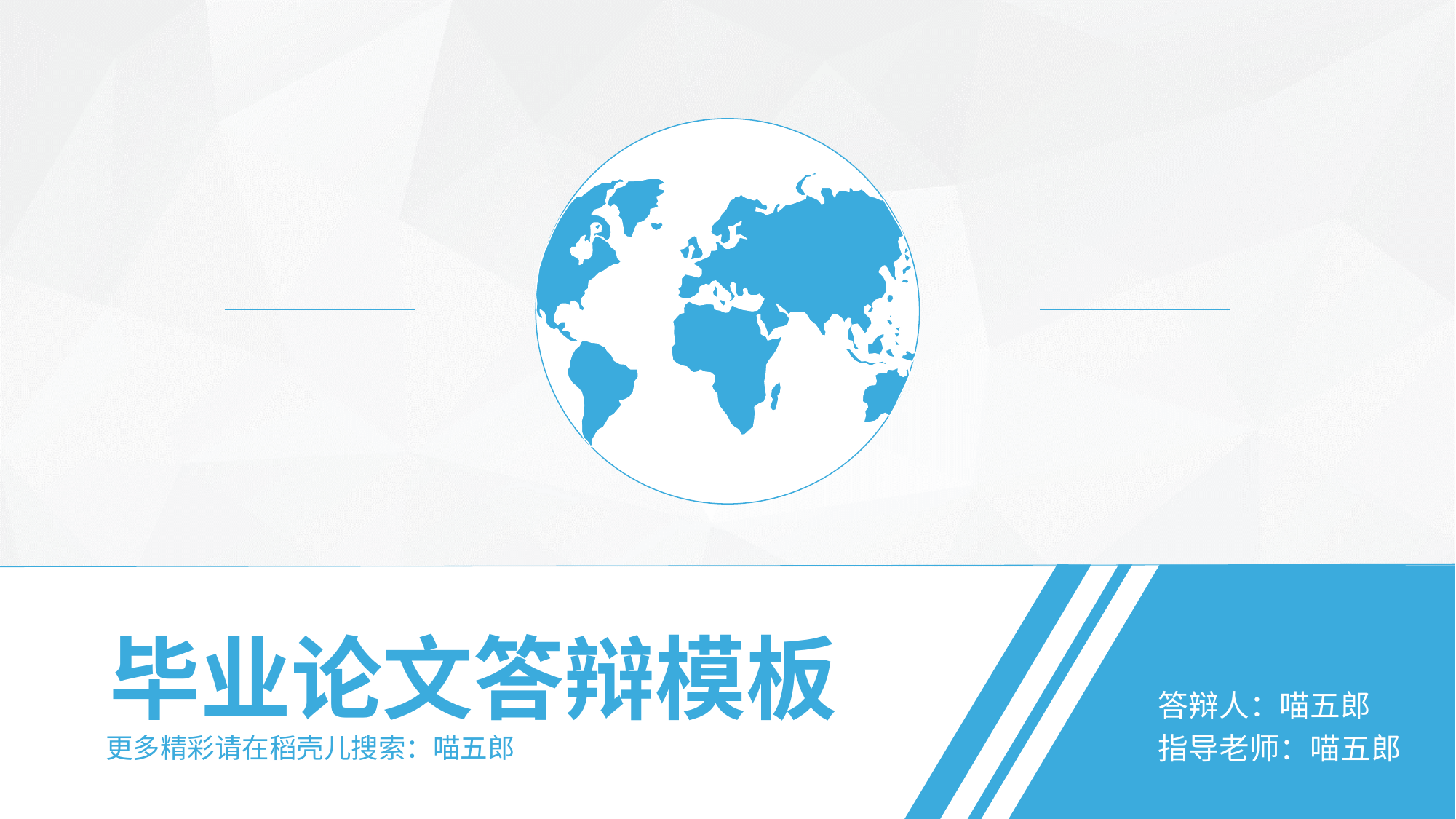

毕业论文答辩模板
答辩人：喵五郎
指导老师：喵五郎
更多精彩请在稻壳儿搜索：喵五郎